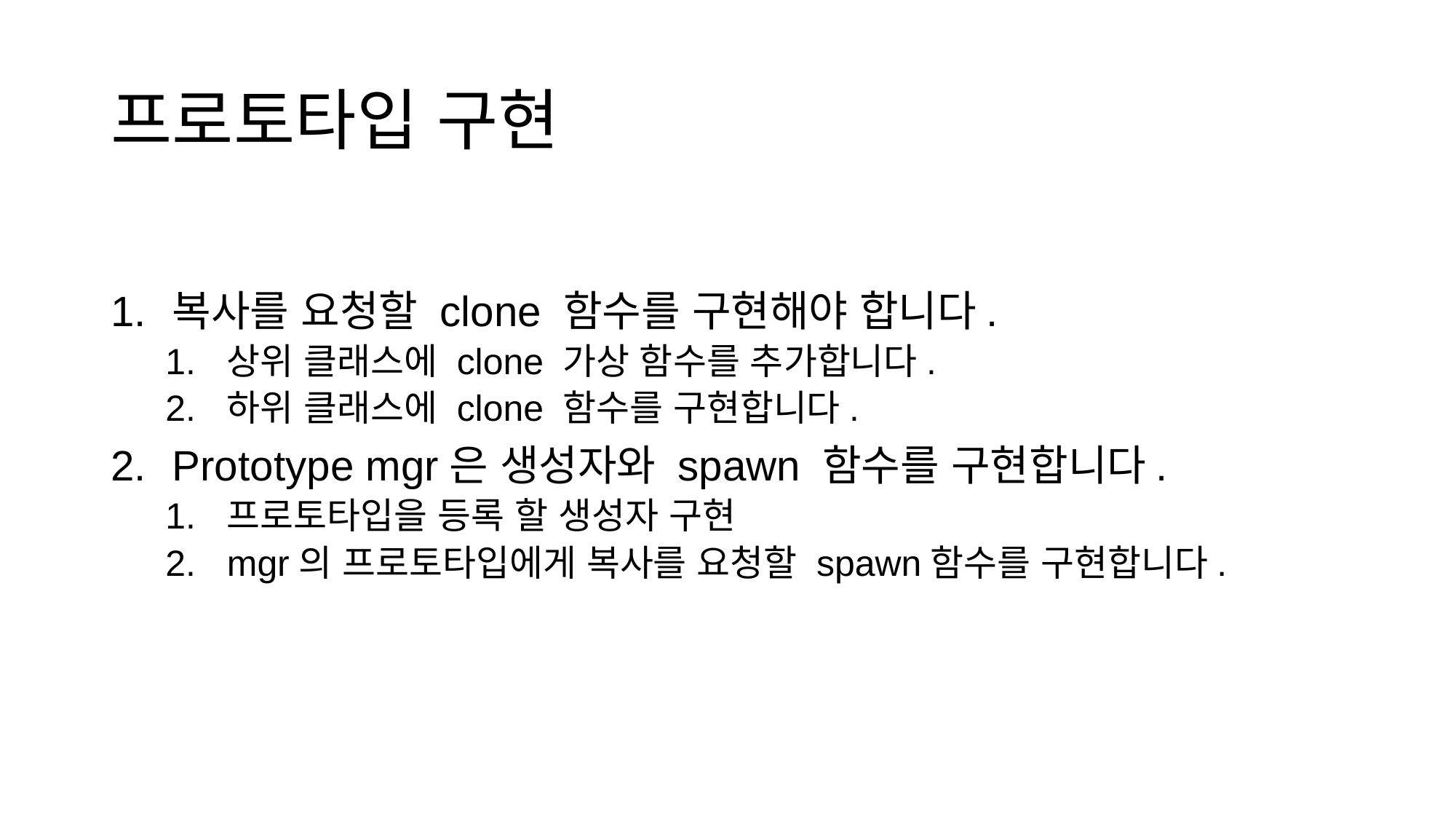

# 프로토타입 구현

복사를 요청할 clone 함수를 구현해야 합니다.
상위 클래스에 clone 가상 함수를 추가합니다.
하위 클래스에 clone 함수를 구현합니다.
Prototype mgr은 생성자와 spawn 함수를 구현합니다.
프로토타입을 등록 할 생성자 구현
mgr의 프로토타입에게 복사를 요청할 spawn함수를 구현합니다.